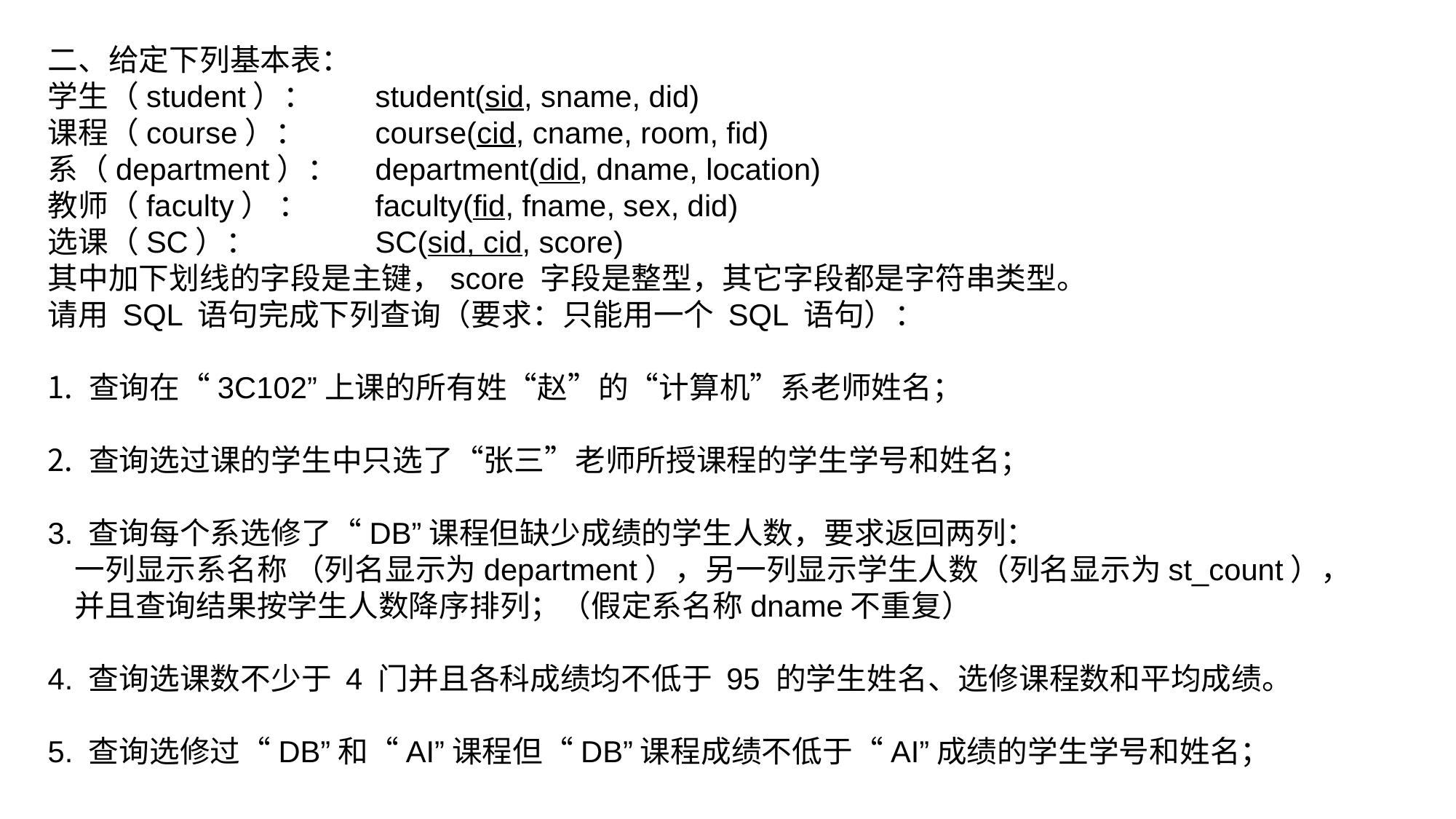

二、给定下列基本表：
学生（student）：	student(sid, sname, did)
课程（course）：	course(cid, cname, room, fid)
系（department）：	department(did, dname, location)
教师（faculty） ：	faculty(fid, fname, sex, did)
选课（SC）：		SC(sid, cid, score)
其中加下划线的字段是主键，score 字段是整型，其它字段都是字符串类型。
请用 SQL 语句完成下列查询（要求：只能用一个 SQL 语句）：

查询在“3C102”上课的所有姓“赵”的“计算机”系老师姓名；

查询选过课的学生中只选了“张三”老师所授课程的学生学号和姓名；
3. 查询每个系选修了“DB”课程但缺少成绩的学生人数，要求返回两列：
    一列显示系名称 （列名显示为department），另一列显示学生人数（列名显示为st_count），
    并且查询结果按学生人数降序排列；（假定系名称dname不重复）
4. 查询选课数不少于 4 门并且各科成绩均不低于 95 的学生姓名、选修课程数和平均成绩。

5. 查询选修过“DB”和“AI”课程但“DB”课程成绩不低于“AI”成绩的学生学号和姓名；